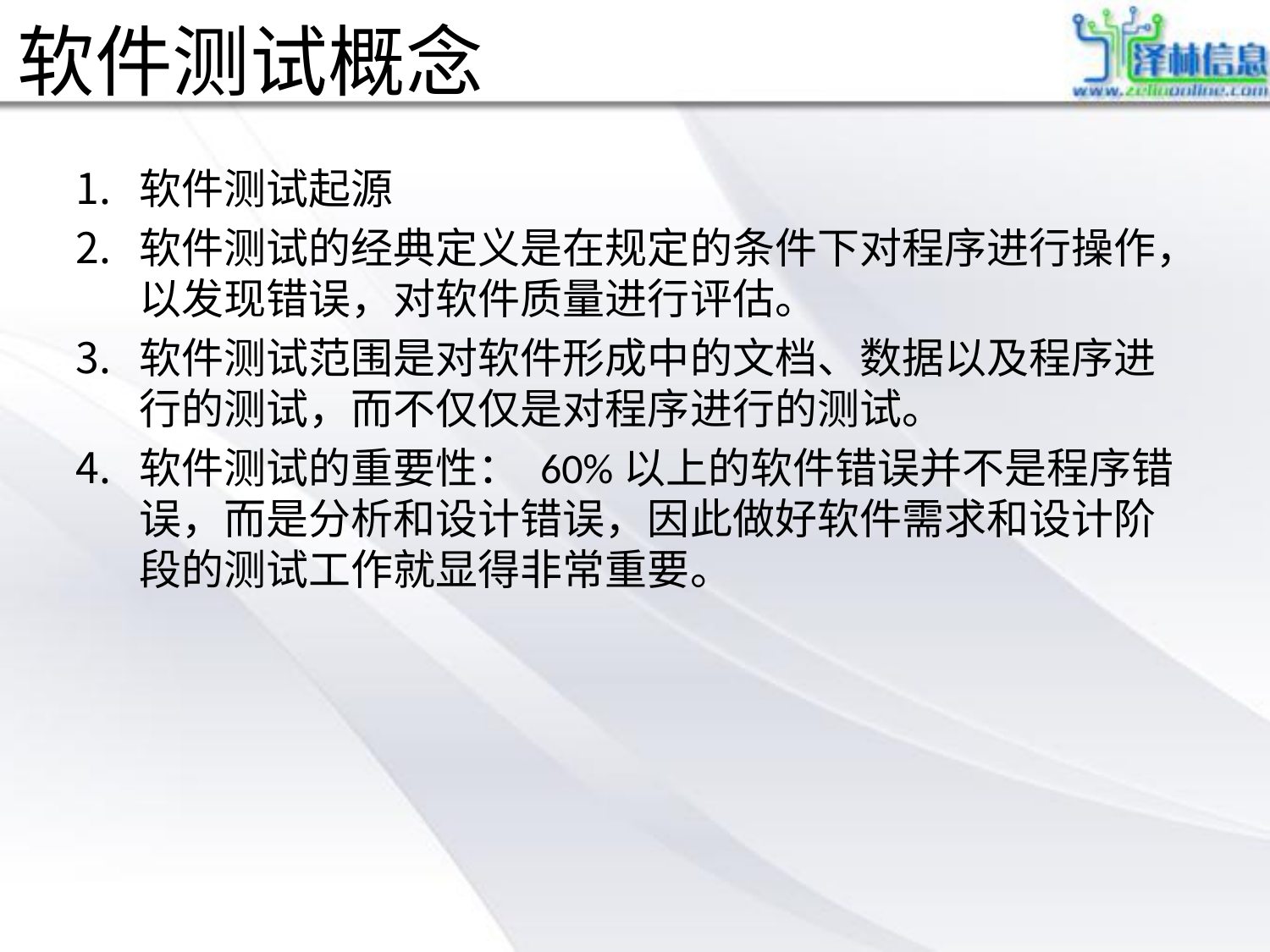

# 软件测试概念
软件测试起源
软件测试的经典定义是在规定的条件下对程序进行操作，以发现错误，对软件质量进行评估。
软件测试范围是对软件形成中的文档、数据以及程序进行的测试，而不仅仅是对程序进行的测试。
软件测试的重要性： 60%以上的软件错误并不是程序错误，而是分析和设计错误，因此做好软件需求和设计阶段的测试工作就显得非常重要。